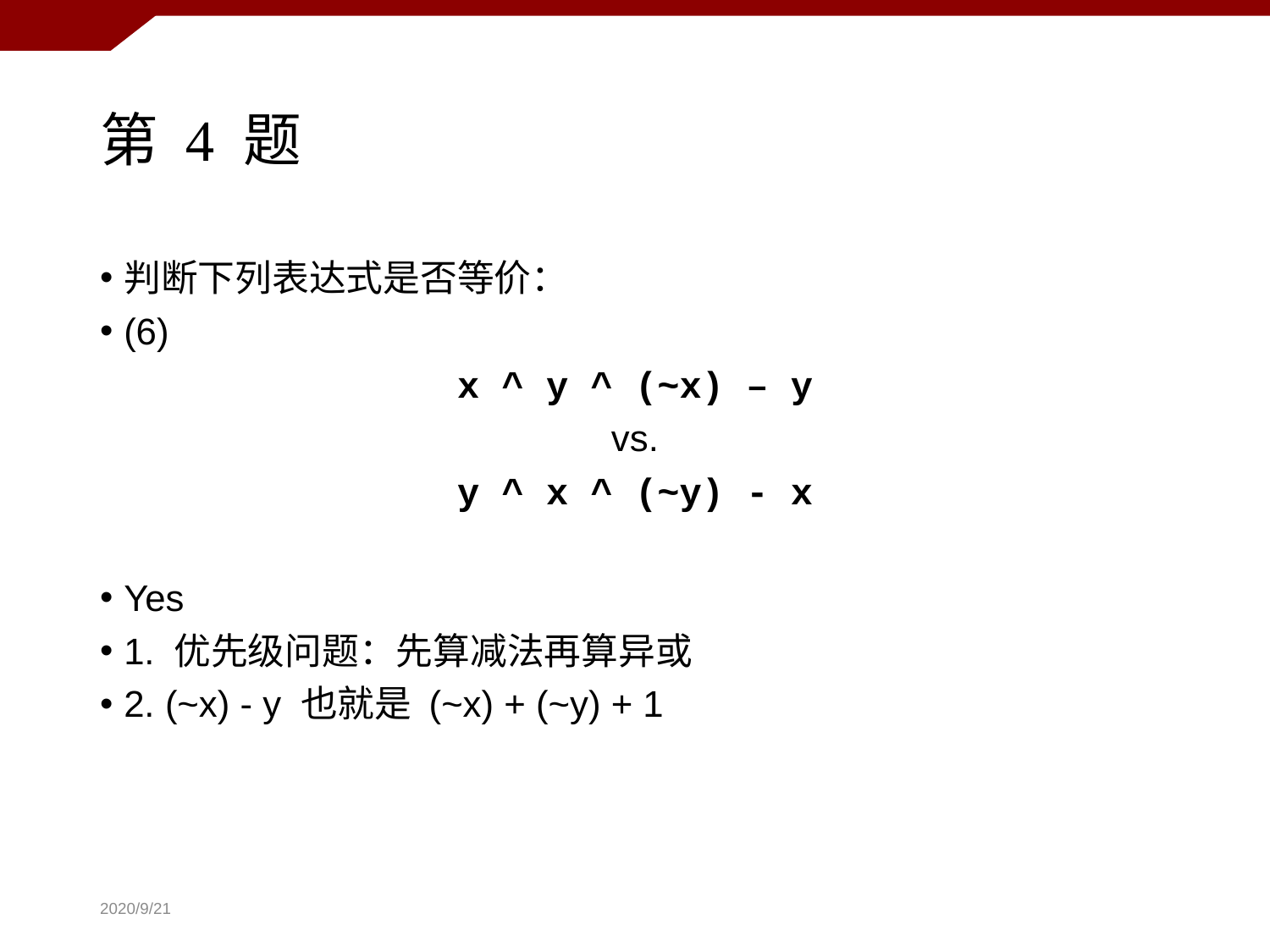

# 第 4 题
判断下列表达式是否等价：
(6)
x ^ y ^ (~x) – y
vs.
y ^ x ^ (~y) - x

Yes
1. 优先级问题：先算减法再算异或
2. (~x) - y 也就是 (~x) + (~y) + 1

2020/9/21